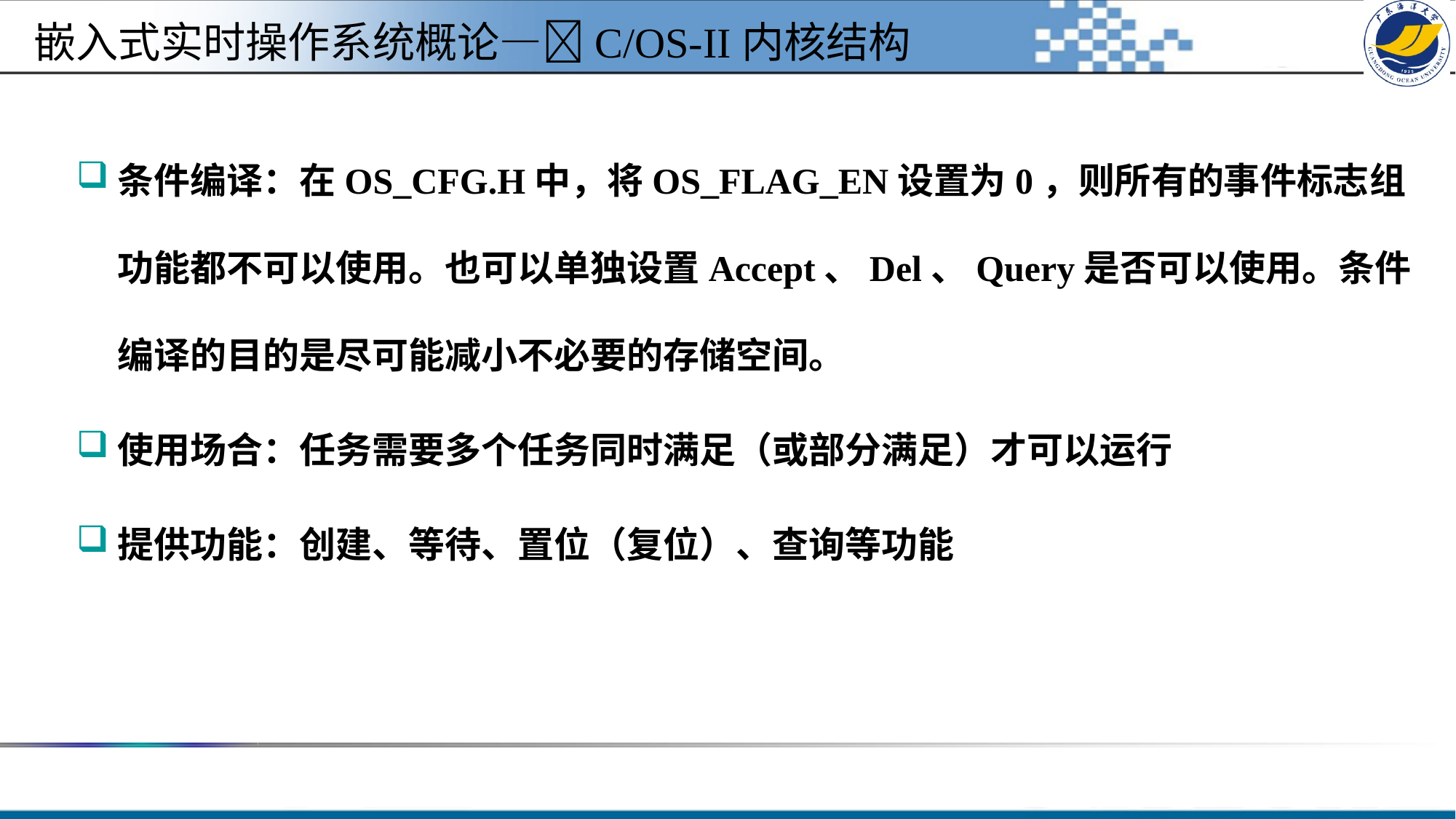

#
嵌入式实时操作系统概论—μC/OS-II内核结构
条件编译：在OS_CFG.H中，将OS_FLAG_EN设置为0，则所有的事件标志组功能都不可以使用。也可以单独设置Accept、Del、Query是否可以使用。条件编译的目的是尽可能减小不必要的存储空间。
使用场合：任务需要多个任务同时满足（或部分满足）才可以运行
提供功能：创建、等待、置位（复位）、查询等功能
76